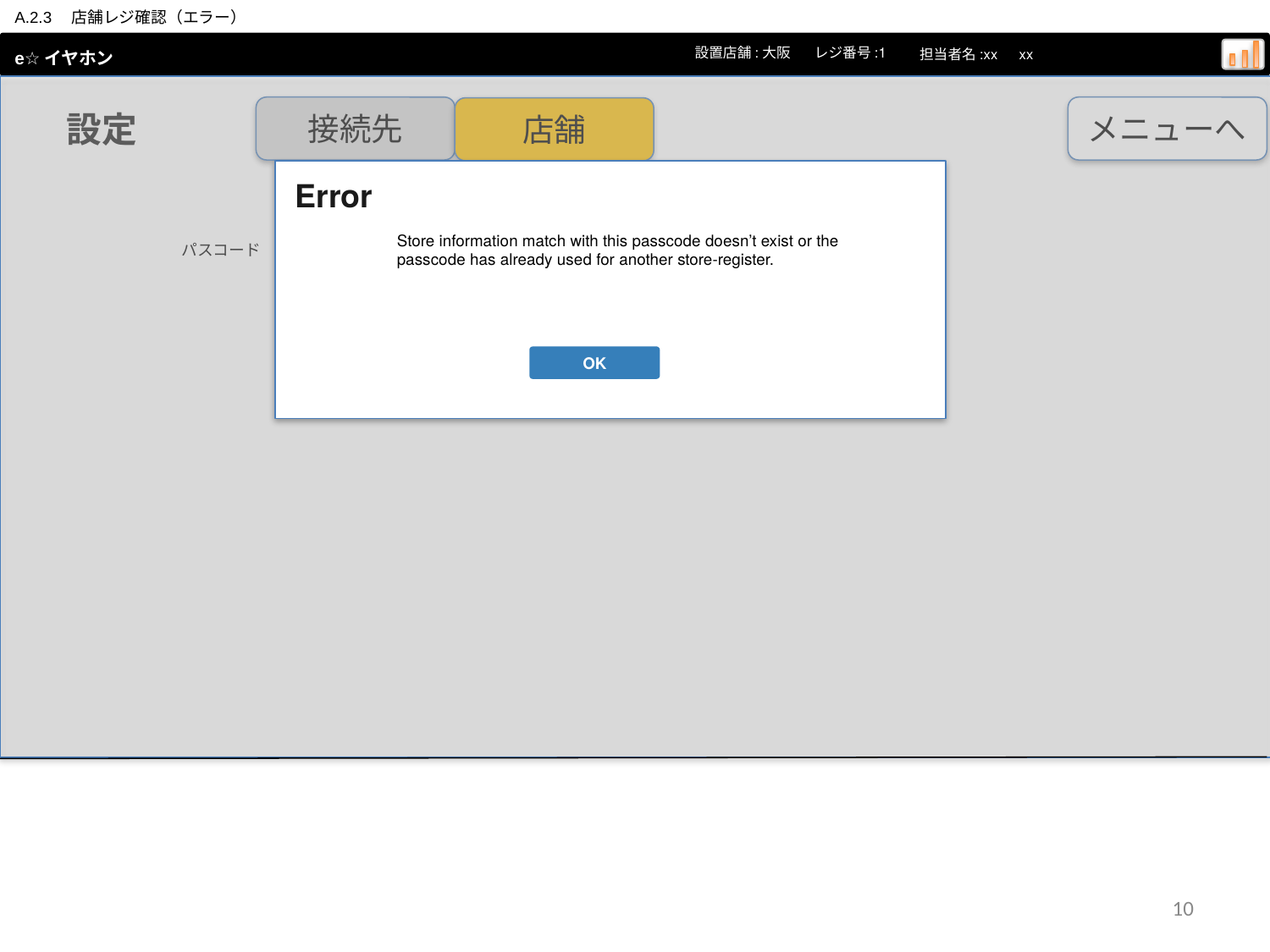

A.2.3　店舗レジ確認（エラー）
  e☆イヤホン
設置店舗:大阪
レジ番号:1
担当者名:xx　xx

接続先
メニューへ
店舗
設定

Error
Store information match with this passcode doesn’t exist or the passcode has already used for another store-register.

パスコード
OK
10